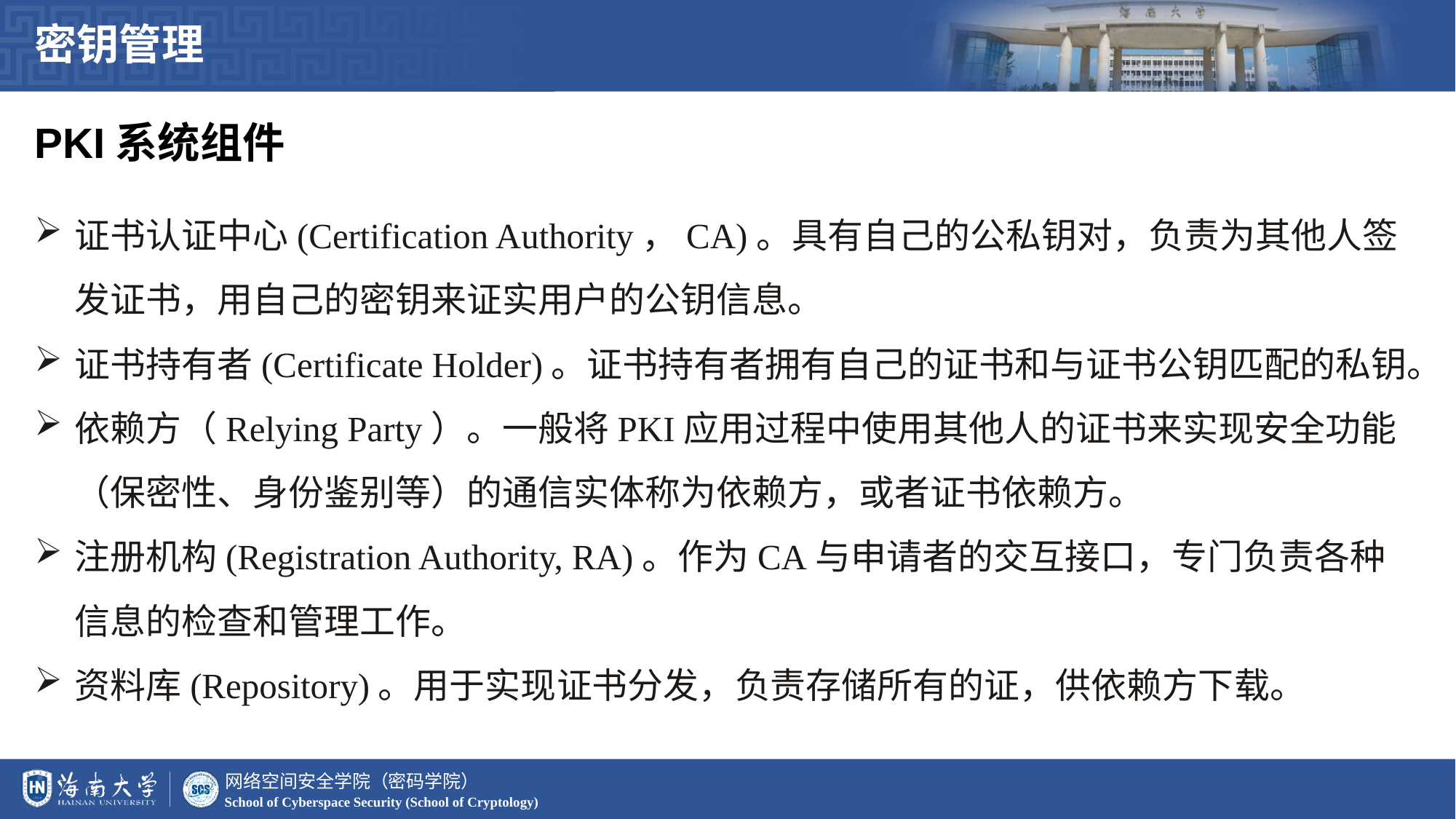

密钥管理
PKI系统组件
证书认证中心(Certification Authority，CA)。具有自己的公私钥对，负责为其他人签发证书，用自己的密钥来证实用户的公钥信息。
证书持有者(Certificate Holder)。证书持有者拥有自己的证书和与证书公钥匹配的私钥。
依赖方（Relying Party）。一般将PKI应用过程中使用其他人的证书来实现安全功能（保密性、身份鉴别等）的通信实体称为依赖方，或者证书依赖方。
注册机构(Registration Authority, RA)。作为CA与申请者的交互接口，专门负责各种信息的检查和管理工作。
资料库(Repository)。用于实现证书分发，负责存储所有的证，供依赖方下载。

65